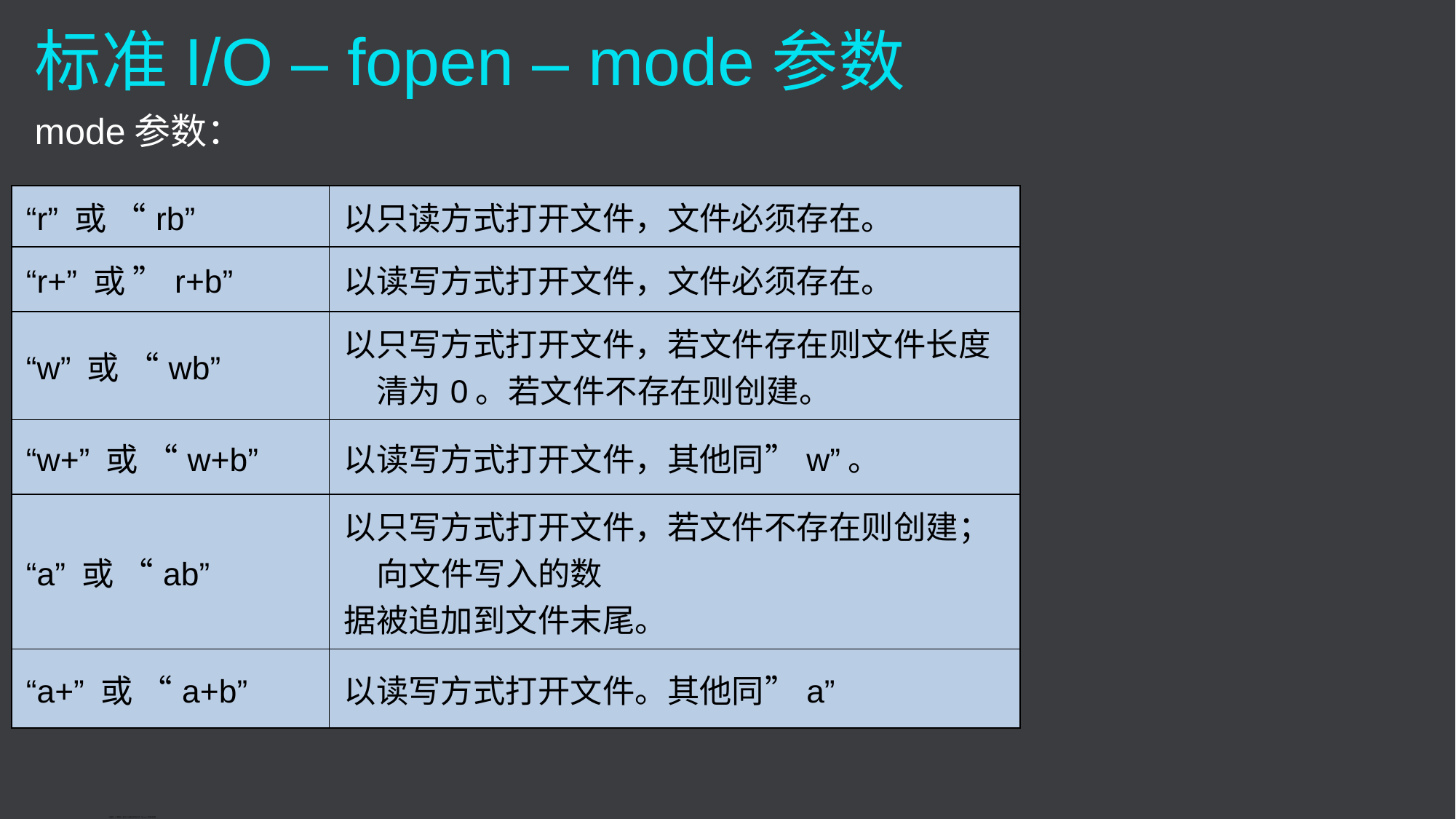

标准I/O – fopen – mode参数
mode参数：
| “r” 或 “rb” | 以只读方式打开文件，文件必须存在。 |
| --- | --- |
| “r+” 或 ”r+b” | 以读写方式打开文件，文件必须存在。 |
| “w” 或 “wb” | 以只写方式打开文件，若文件存在则文件长度清为0。若文件不存在则创建。 |
| “w+” 或 “w+b” | 以读写方式打开文件，其他同”w”。 |
| “a” 或 “ab” | 以只写方式打开文件，若文件不存在则创建；向文件写入的数 据被追加到文件末尾。 |
| “a+” 或 “a+b” | 以读写方式打开文件。其他同”a” |
* 当给定”b”参数时，表示以二进制方式打开文件，但Linux下忽略该参数